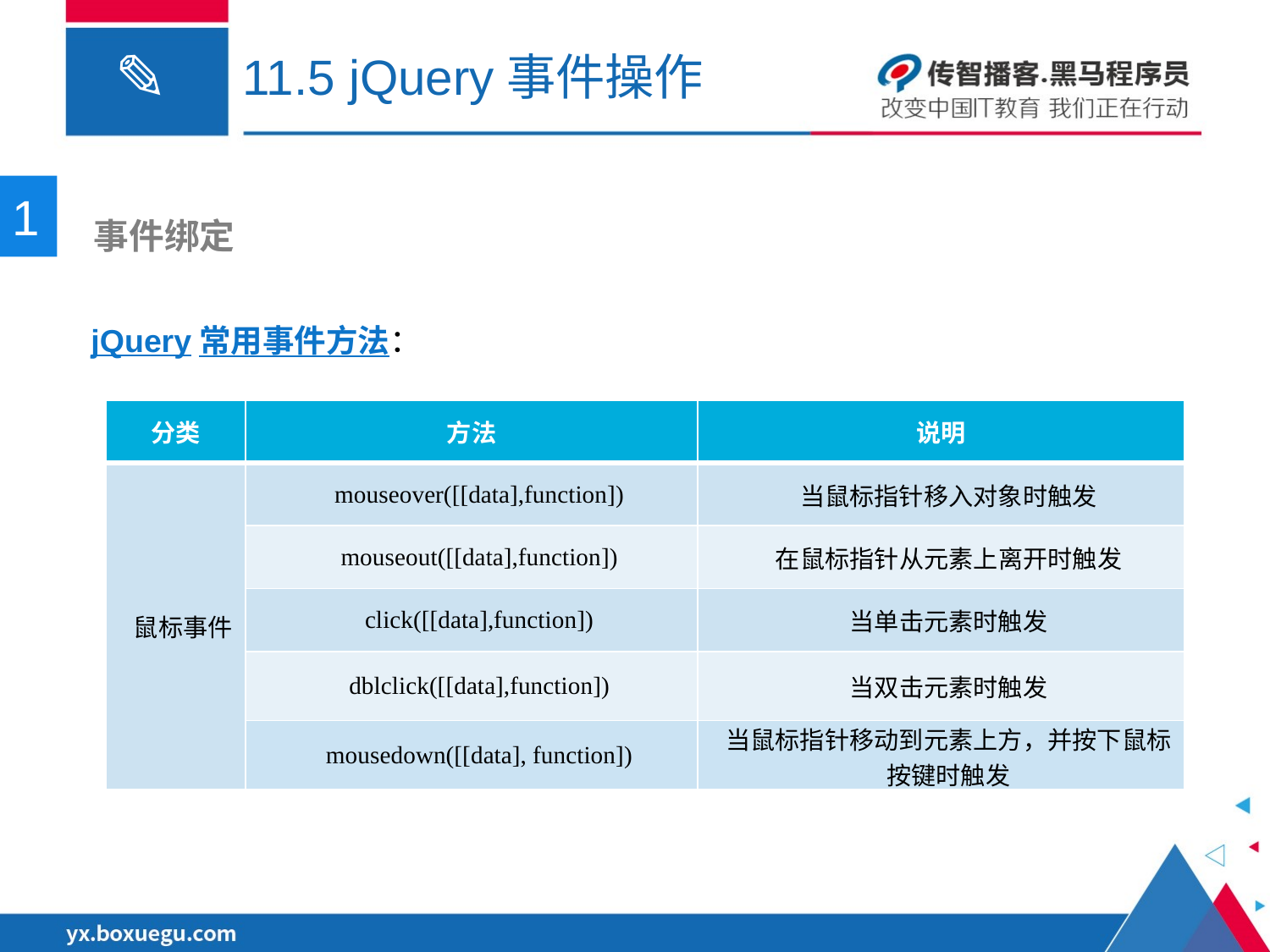

# 11.5 jQuery事件操作

1
  事件绑定
jQuery常用事件方法：
| 分类 | 方法 | 说明 |
| --- | --- | --- |
| 鼠标事件 | mouseover([[data],function]) | 当鼠标指针移入对象时触发 |
|  | mouseout([[data],function]) | 在鼠标指针从元素上离开时触发 |
|  | click([[data],function]) | 当单击元素时触发 |
|  | dblclick([[data],function]) | 当双击元素时触发 |
|  | mousedown([[data], function]) | 当鼠标指针移动到元素上方，并按下鼠标按键时触发 |